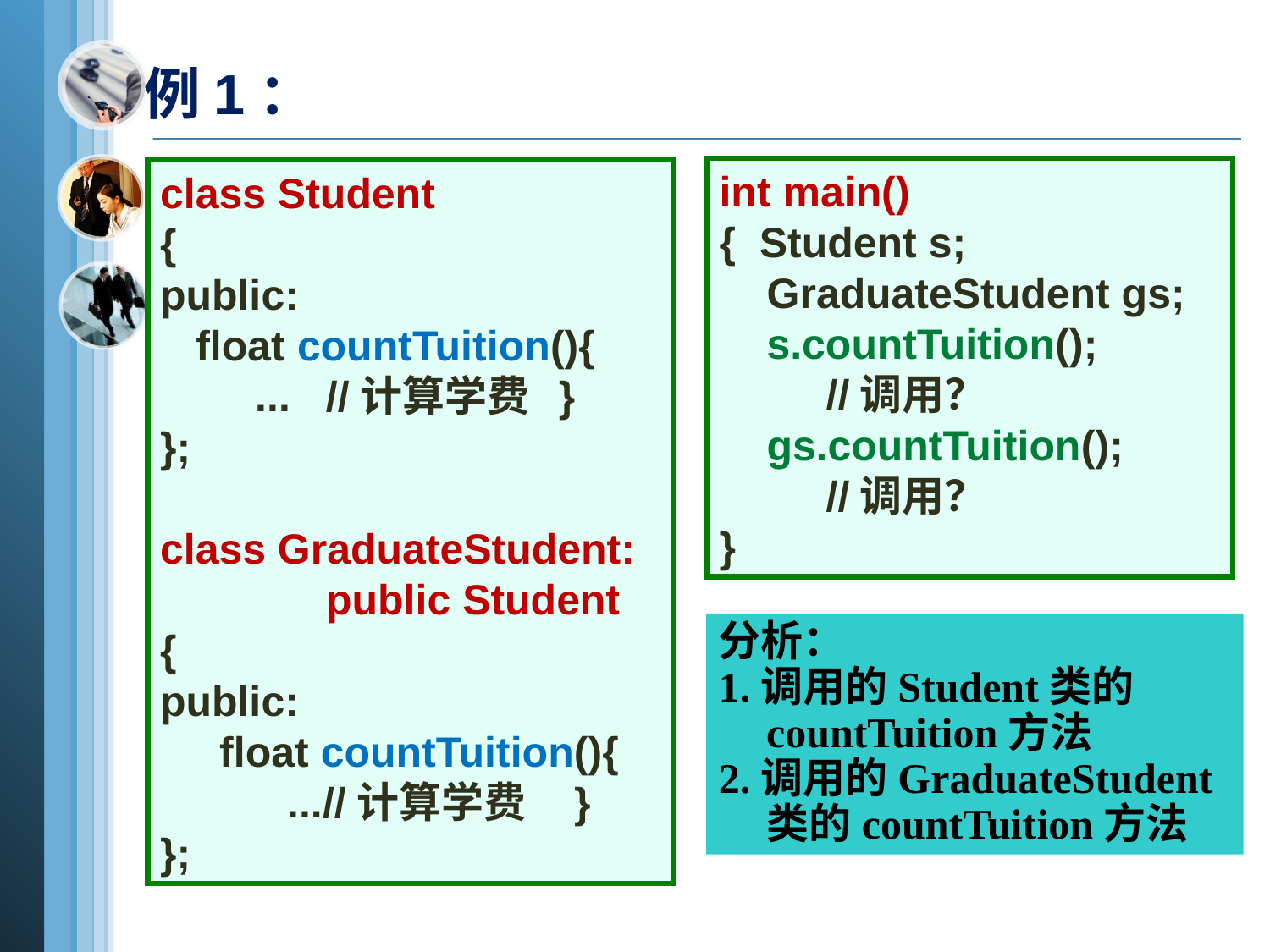

例1：
int main()
{  Student s;
    GraduateStudent gs;
    s.countTuition();
         //调用？
    gs.countTuition();
         //调用？
}
class Student
{
public:
   float countTuition(){
        ...   //计算学费  }
};

class GraduateStudent:
              public Student
{
public:
     float countTuition(){
	...//计算学费    }
};
分析：
1.调用的Student类的countTuition方法
2.调用的GraduateStudent
    类的countTuition方法